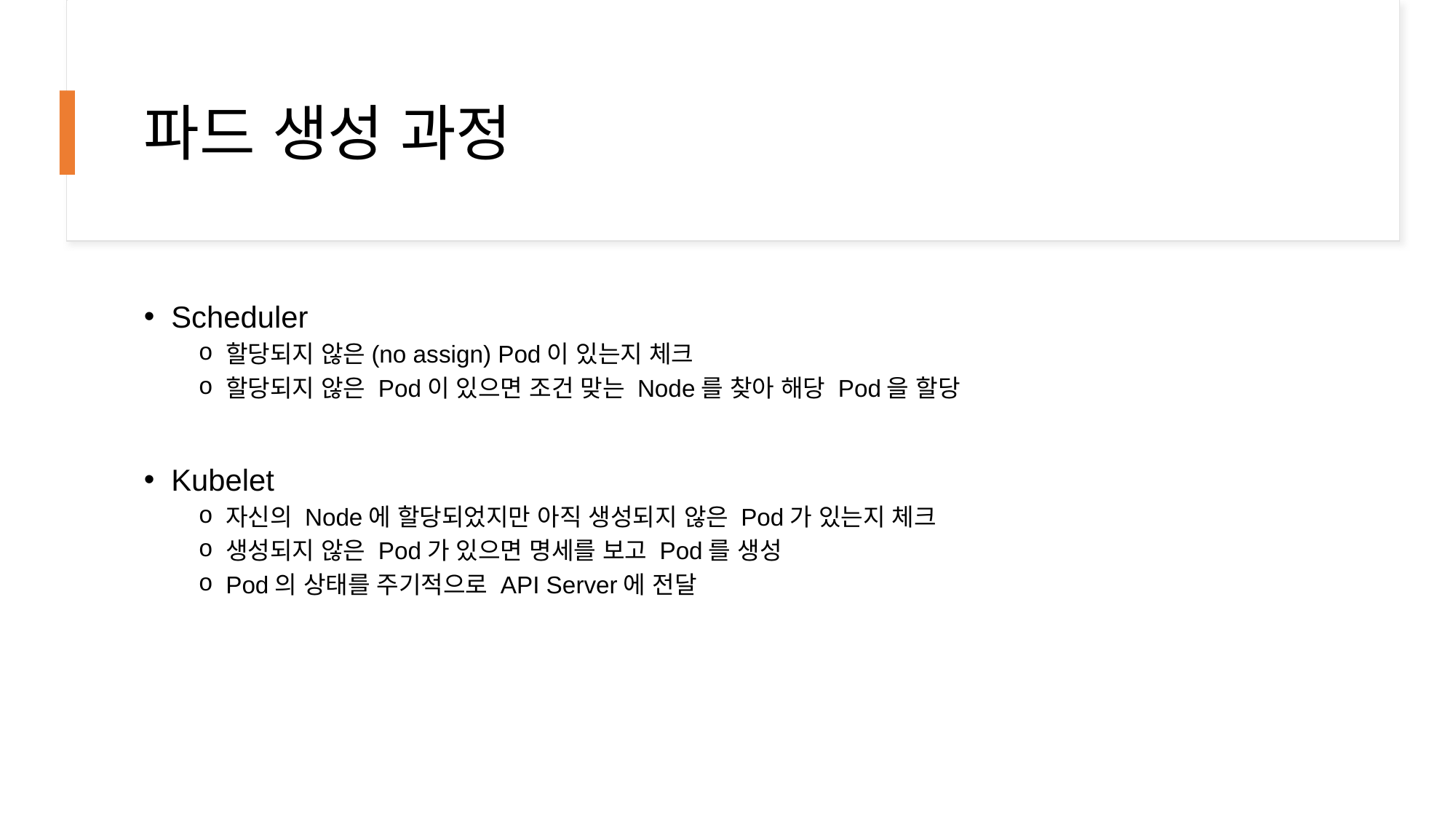

# 파드 생성 과정

Scheduler
할당되지 않은(no assign) Pod이 있는지 체크
할당되지 않은 Pod이 있으면 조건 맞는 Node를 찾아 해당 Pod을 할당

Kubelet
자신의 Node에 할당되었지만 아직 생성되지 않은 Pod가 있는지 체크
생성되지 않은 Pod가 있으면 명세를 보고 Pod를 생성
Pod의 상태를 주기적으로 API Server에 전달